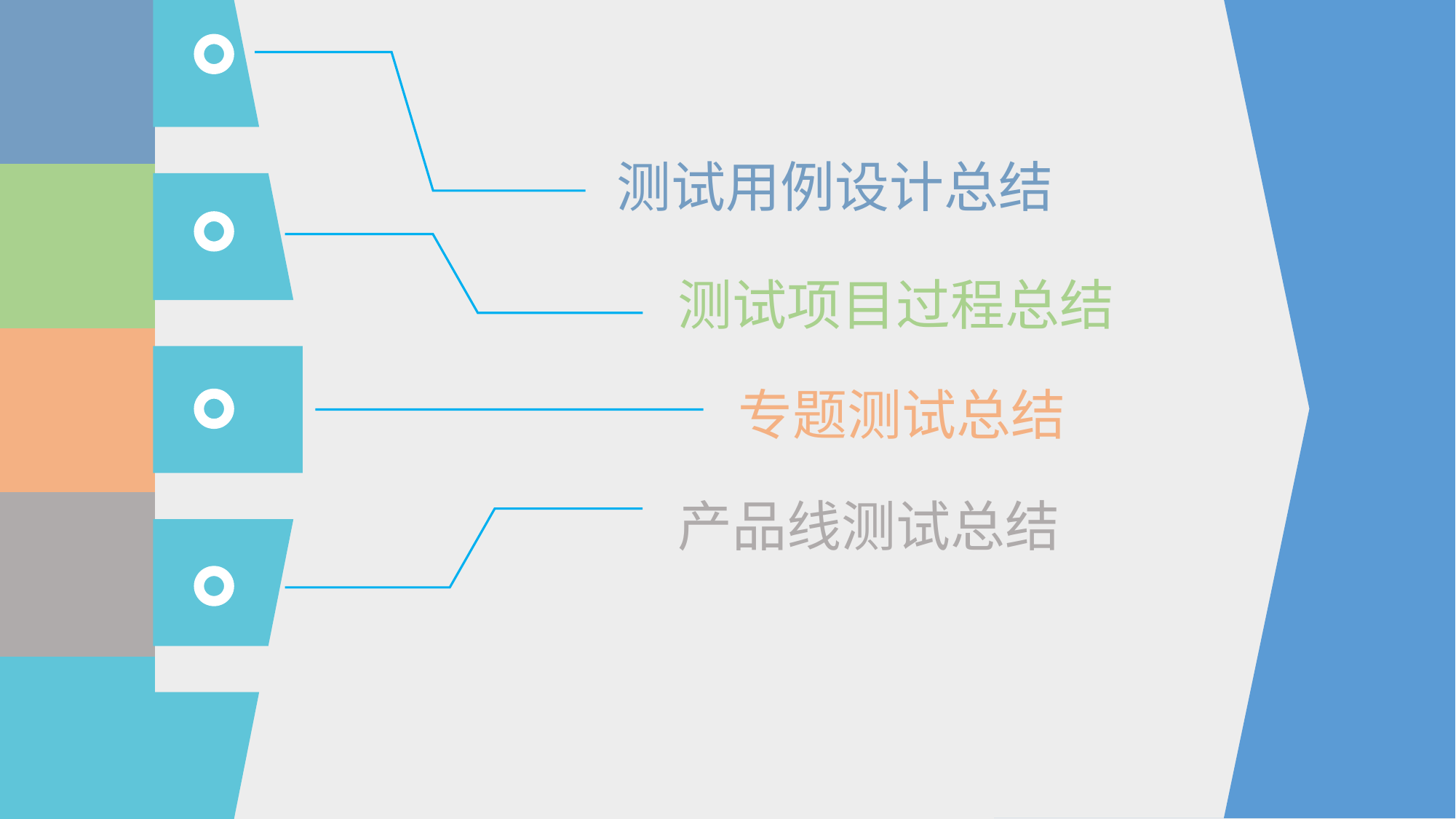

|  |
| --- |
|  |
|  |
|  |
|  |

测试用例设计总结

测试项目过程总结
-----
专题测试总结

产品线测试总结